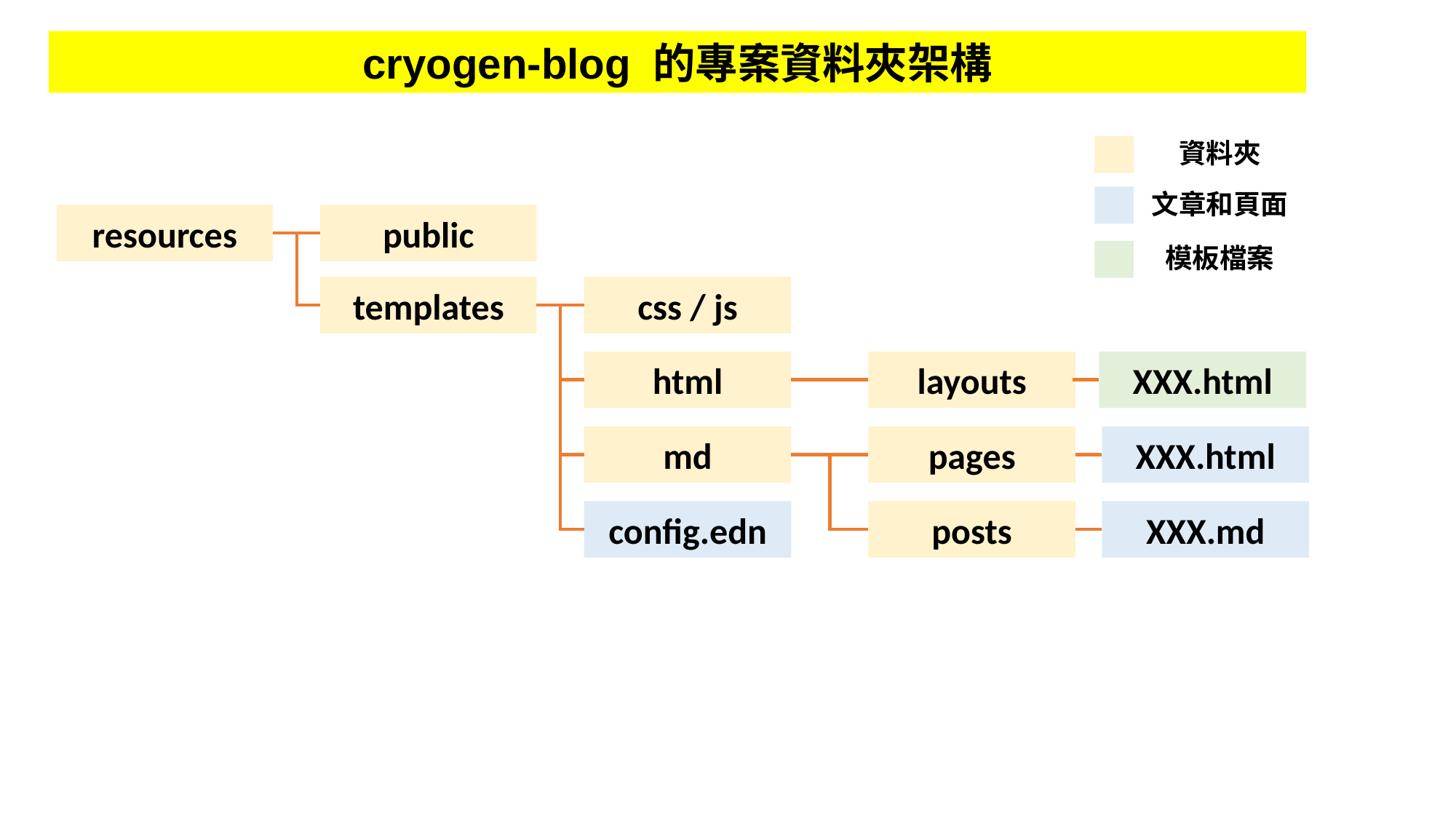

cryogen-blog 的專案資料夾架構
資料夾

文章和頁面

public
resources
模板檔案

templates
css / js
XXX.html
html
layouts
XXX.html
md
pages
XXX.md
posts
config.edn